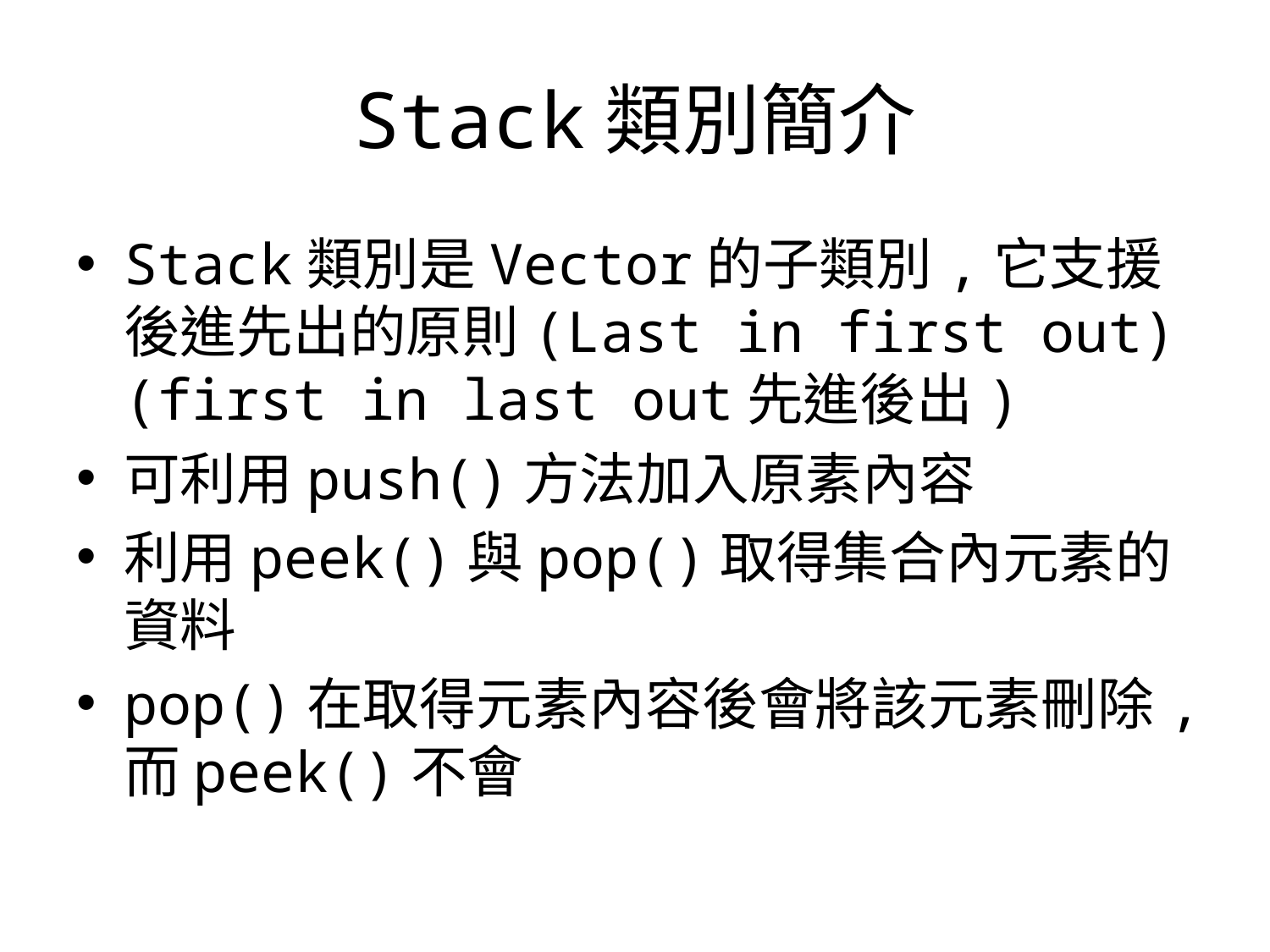

# Stack類別簡介
Stack類別是Vector的子類別,它支援後進先出的原則(Last in first out)(first in last out先進後出)
可利用push()方法加入原素內容
利用peek()與pop()取得集合內元素的資料
pop()在取得元素內容後會將該元素刪除,而peek()不會